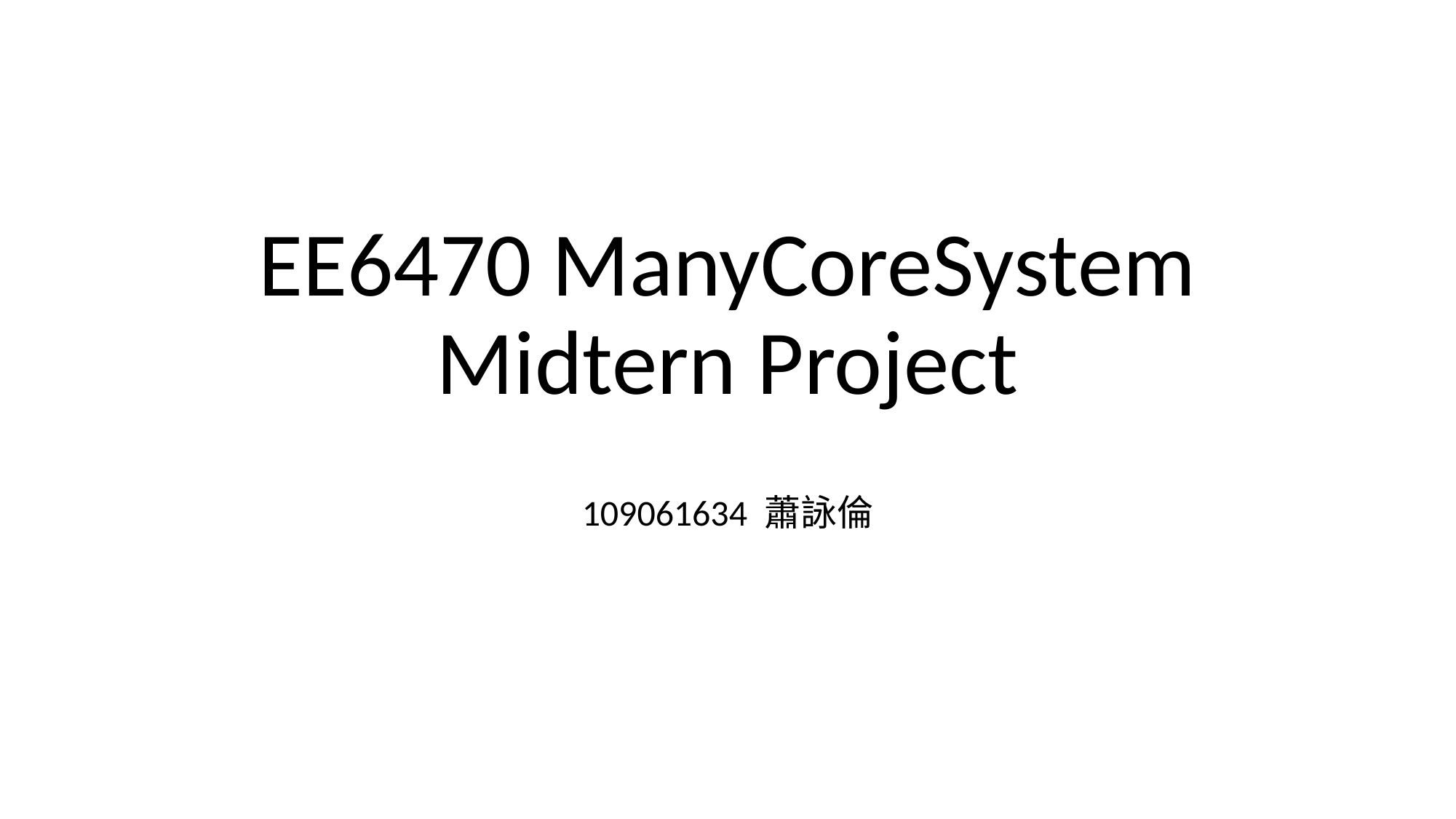

# EE6470 ManyCoreSystem Midtern Project

109061634 蕭詠倫